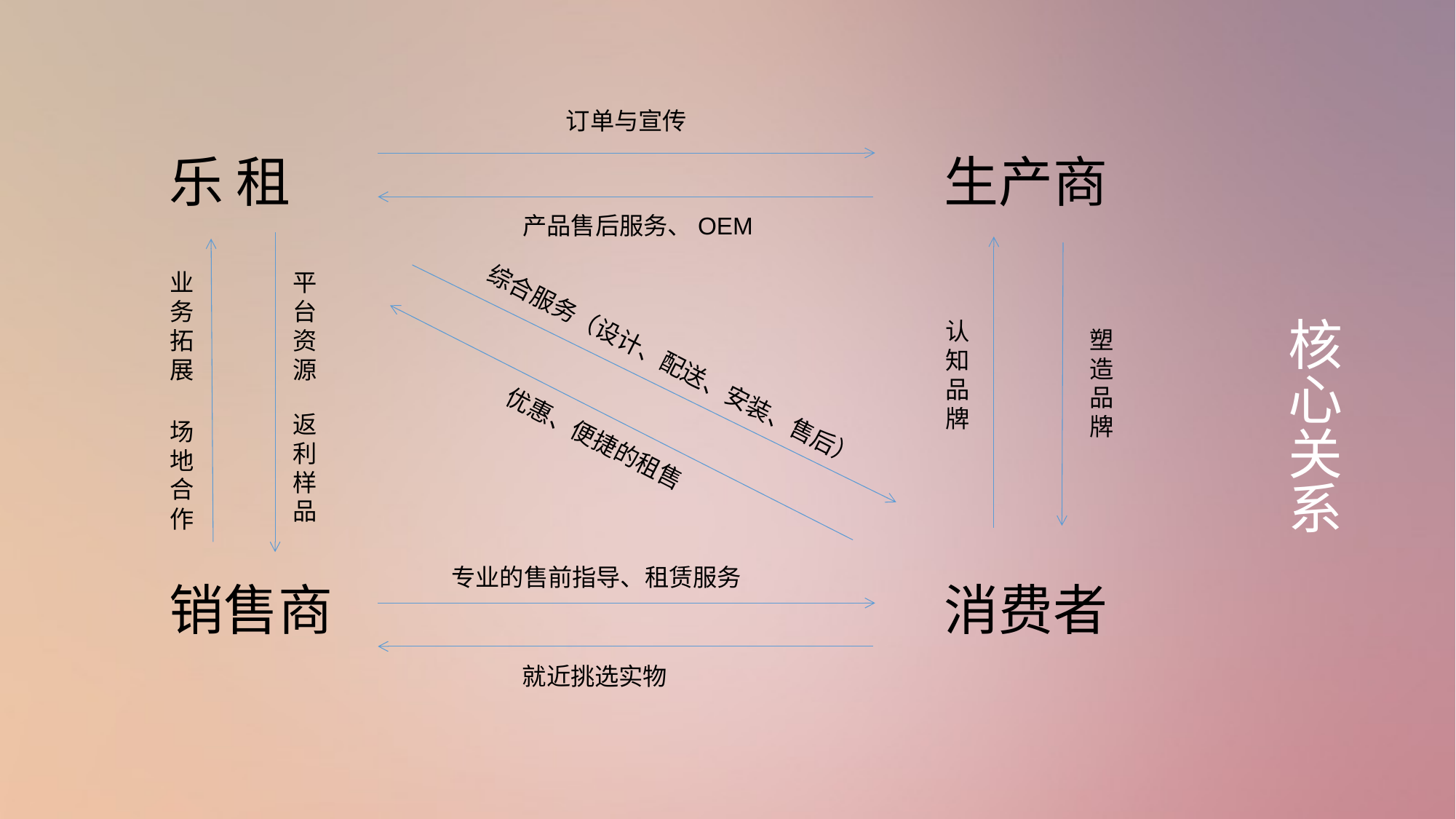

# 核心关系
订单与宣传
乐 租
生产商
产品售后服务、OEM
业务拓展

场地合作
平台资源

返利
样品
认知品牌
塑造品牌
综合服务（设计、配送、安装、售后）
优惠、便捷的租售
专业的售前指导、租赁服务
销售商
消费者
就近挑选实物